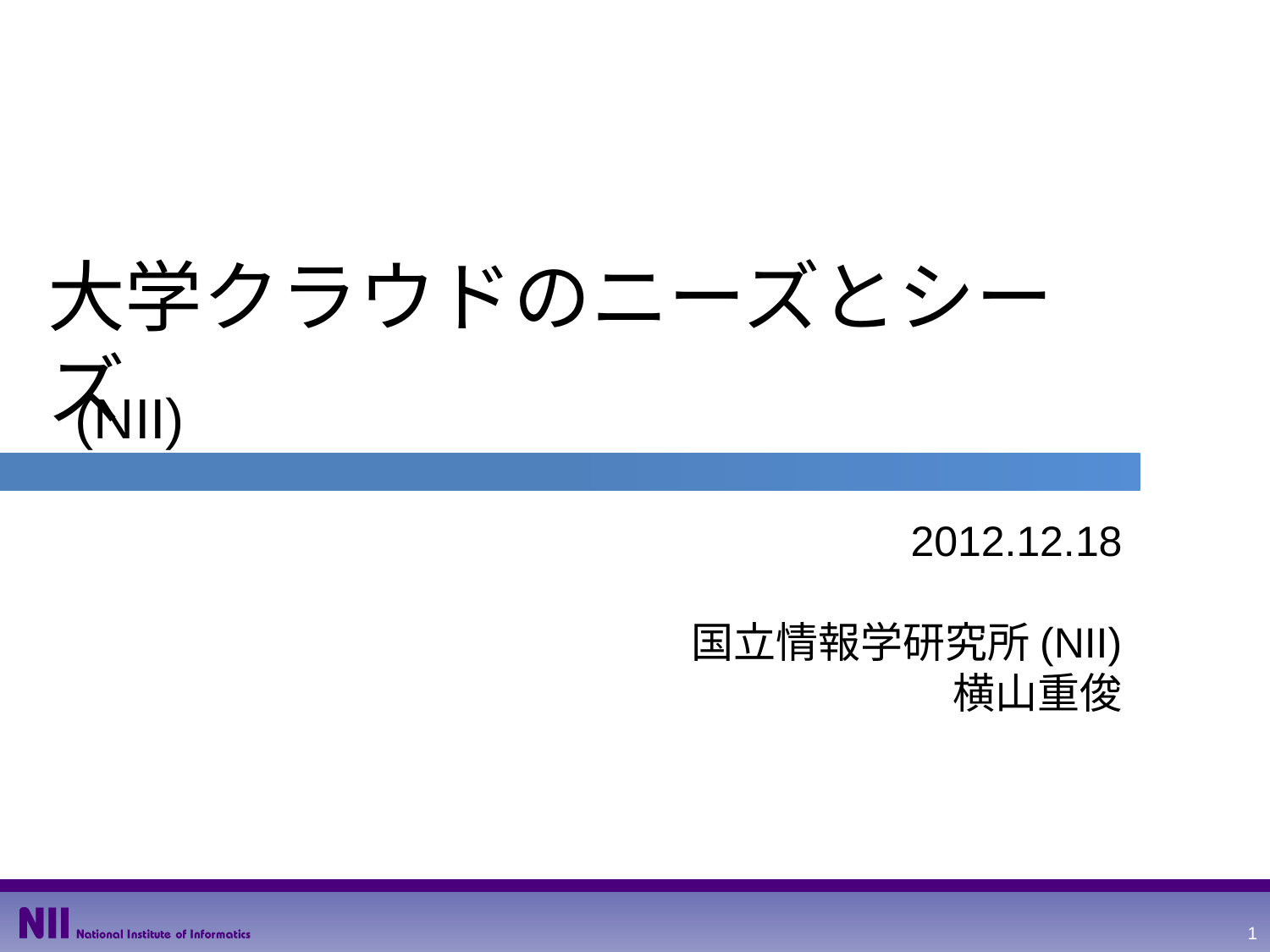

# 大学クラウドのニーズとシーズ
(NII)
2012.12.18

国立情報学研究所(NII)
横山重俊

1